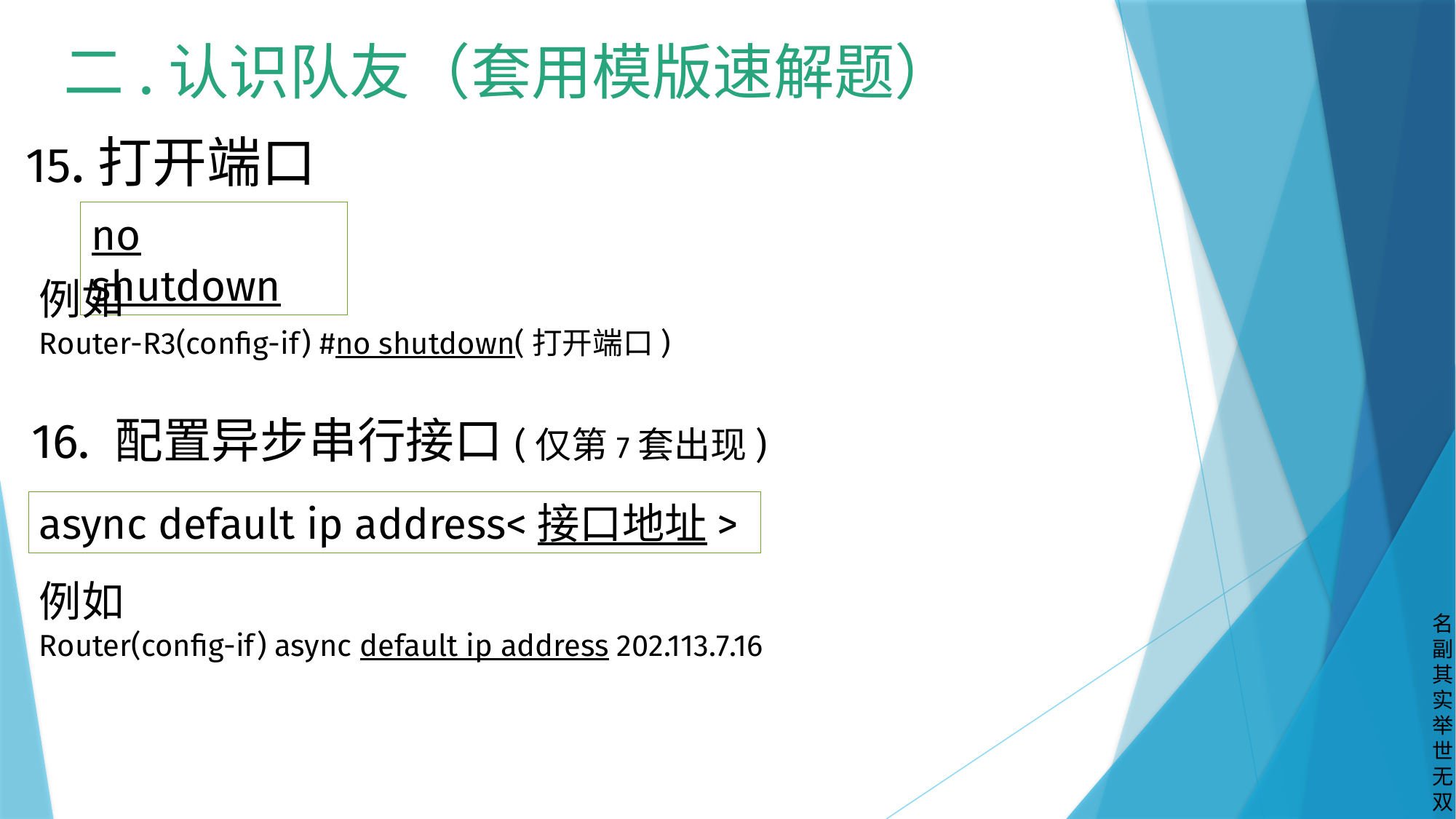

# 二.认识队友（套用模版速解题）
15.打开端口
no shutdown
例如
Router-R3(config-if) #no shutdown(打开端口)
16. 配置异步串行接口(仅第7套出现)
async default ip address<接口地址>
例如
Router(config-if) async default ip address 202.113.7.16